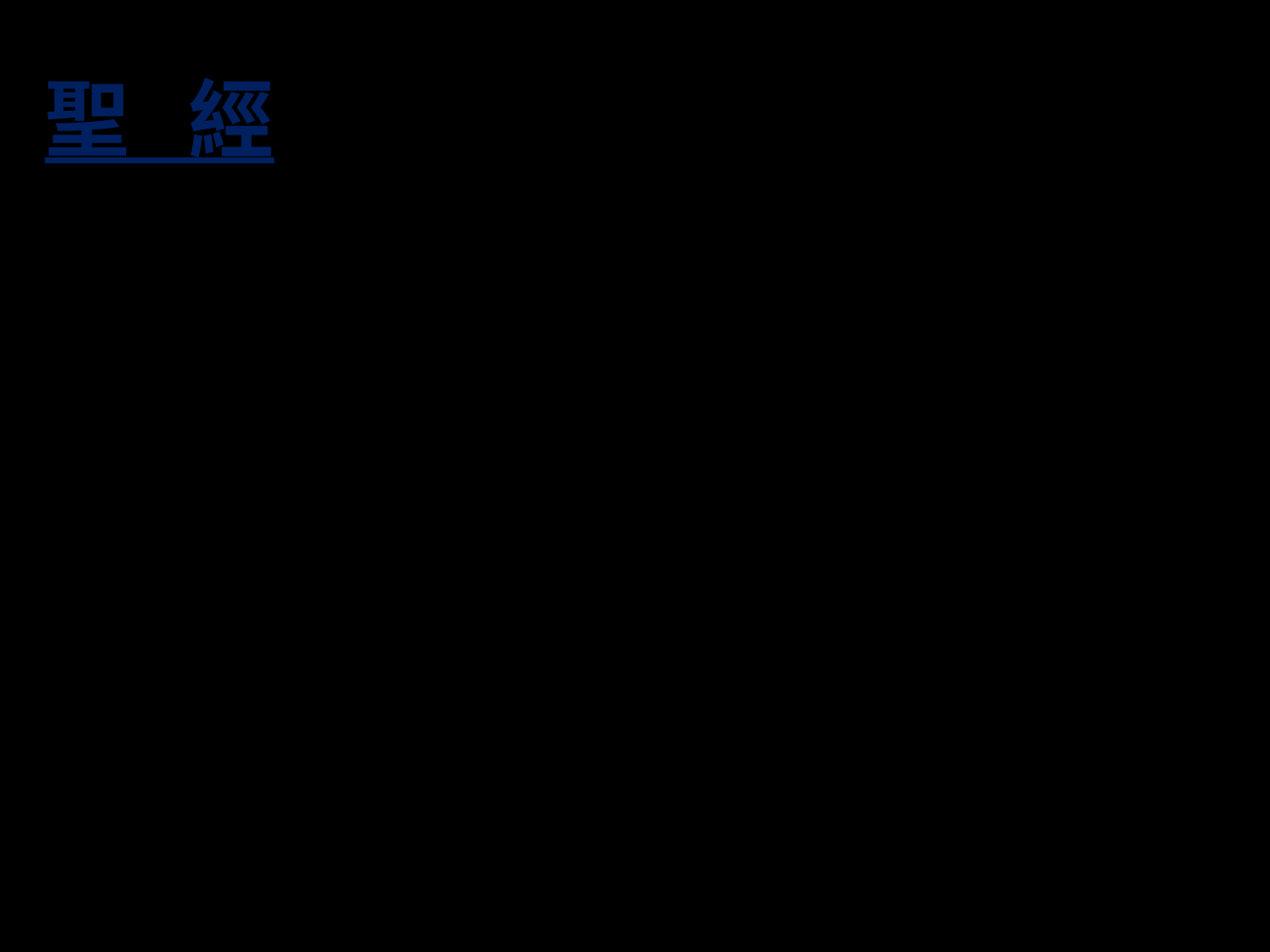

聖   經
3.住伯特利的先知門徒出來見以利沙，對他說：耶和華今日要接你的師傅離開你，你知道不知道？他說：我知道，你們不要作聲。
4.以利亞對以利沙說：耶和華差遣我往耶利哥去，你可以在這裡等候。以利沙說：我指著永生的耶和華，又敢在你面前起誓，我必不離開你。於是二人到了耶利哥。
 < 列王紀下 2: 1 – 14 >